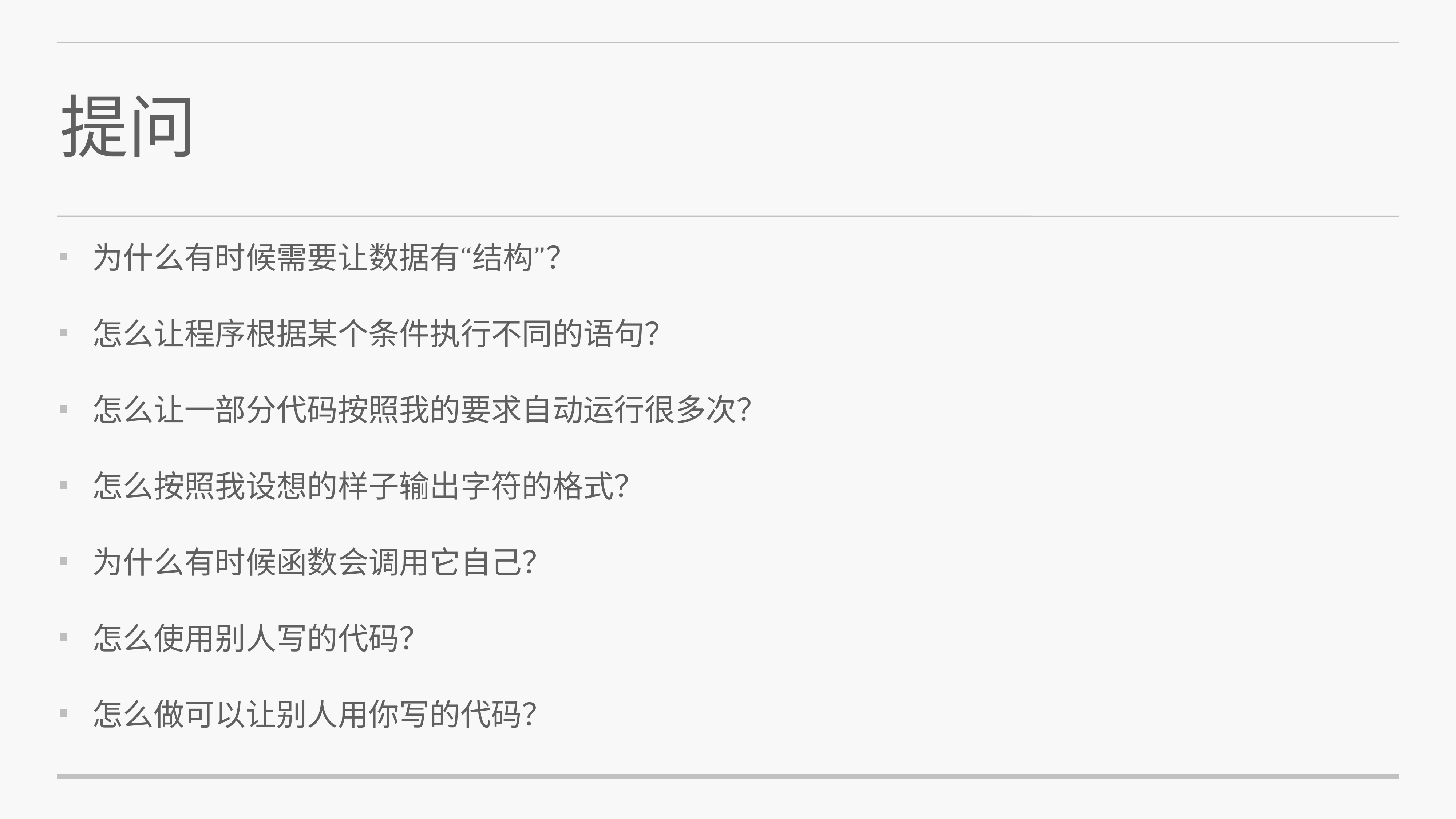

# 提问
为什么有时候需要让数据有“结构”？
怎么让程序根据某个条件执行不同的语句？
怎么让一部分代码按照我的要求自动运行很多次？
怎么按照我设想的样子输出字符的格式？
为什么有时候函数会调用它自己？
怎么使用别人写的代码？
怎么做可以让别人用你写的代码？